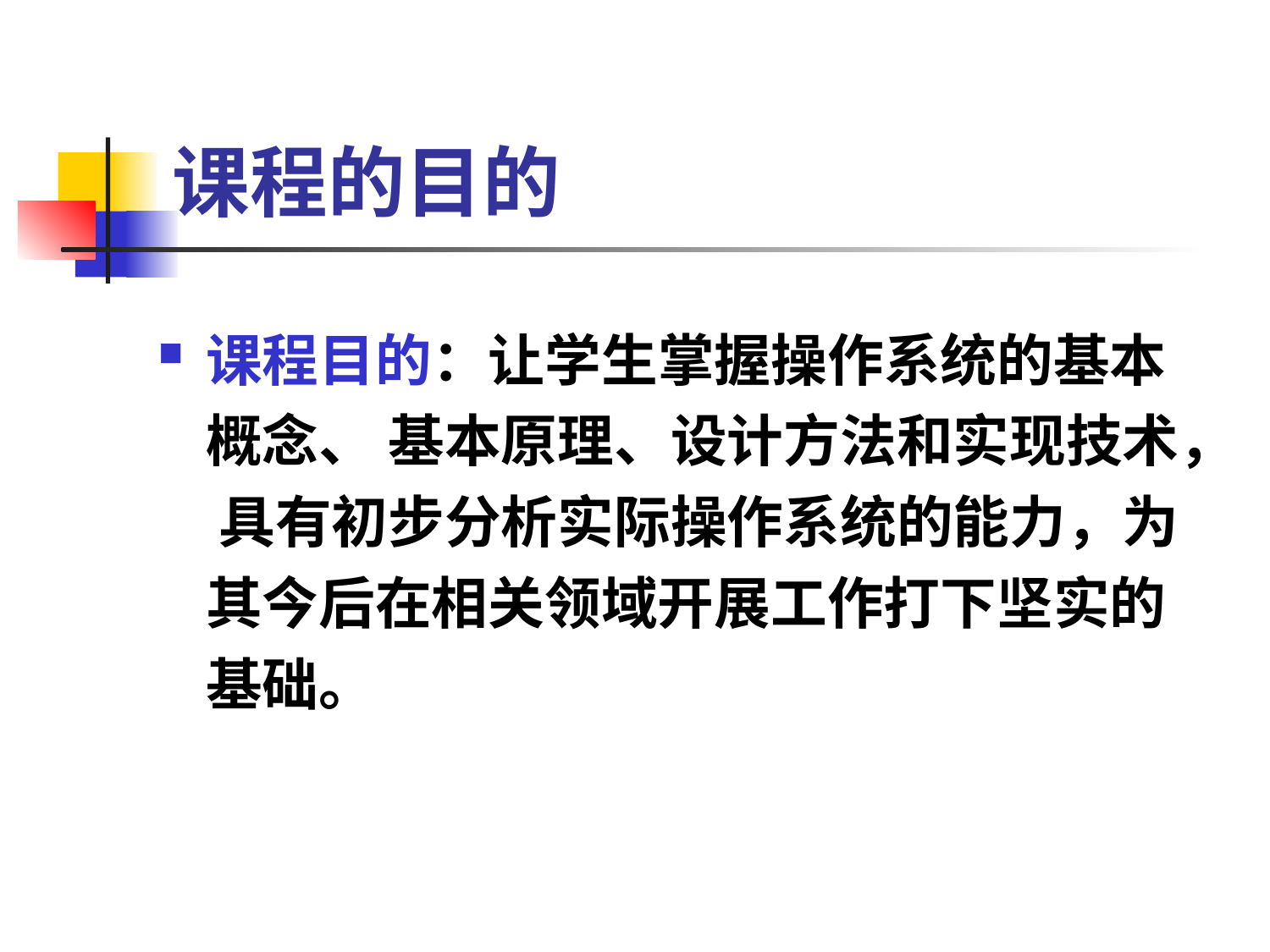

# 课程的目的
课程目的：让学生掌握操作系统的基本概念、 基本原理、设计方法和实现技术， 具有初步分析实际操作系统的能力，为其今后在相关领域开展工作打下坚实的基础。